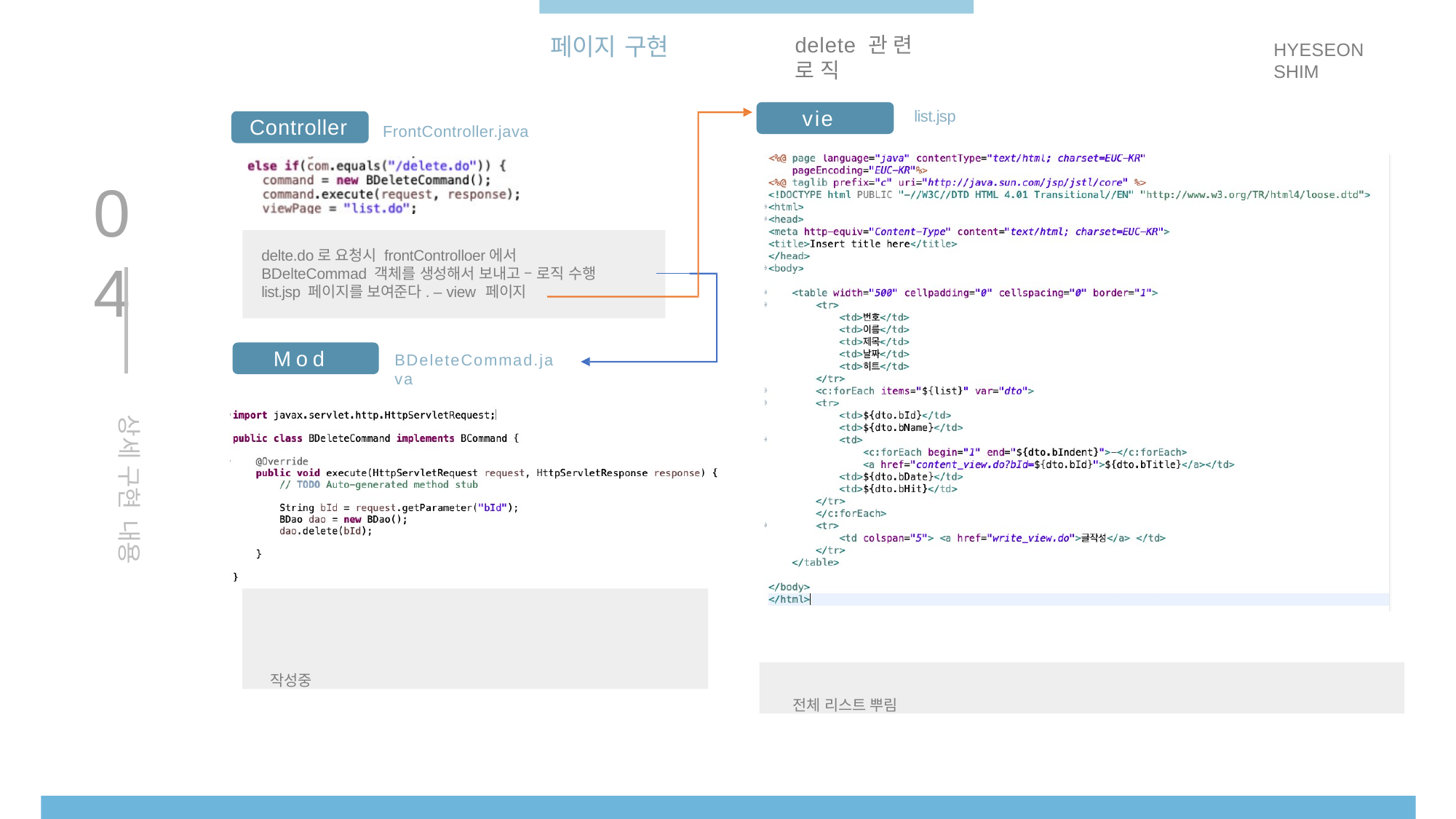

# 페이지 구현
delete 관련 로직
HYESEON SHIM

view
list.jsp

Controller
FrontController.java

04

delte.do로 요청시 frontControlloer에서  BDelteCommad 객체를 생성해서 보내고 – 로직 수행  list.jsp 페이지를 보여준다. – view 페이지

Model
BDeleteCommad.java

상세 구현 내용

작성중

전체 리스트 뿌림